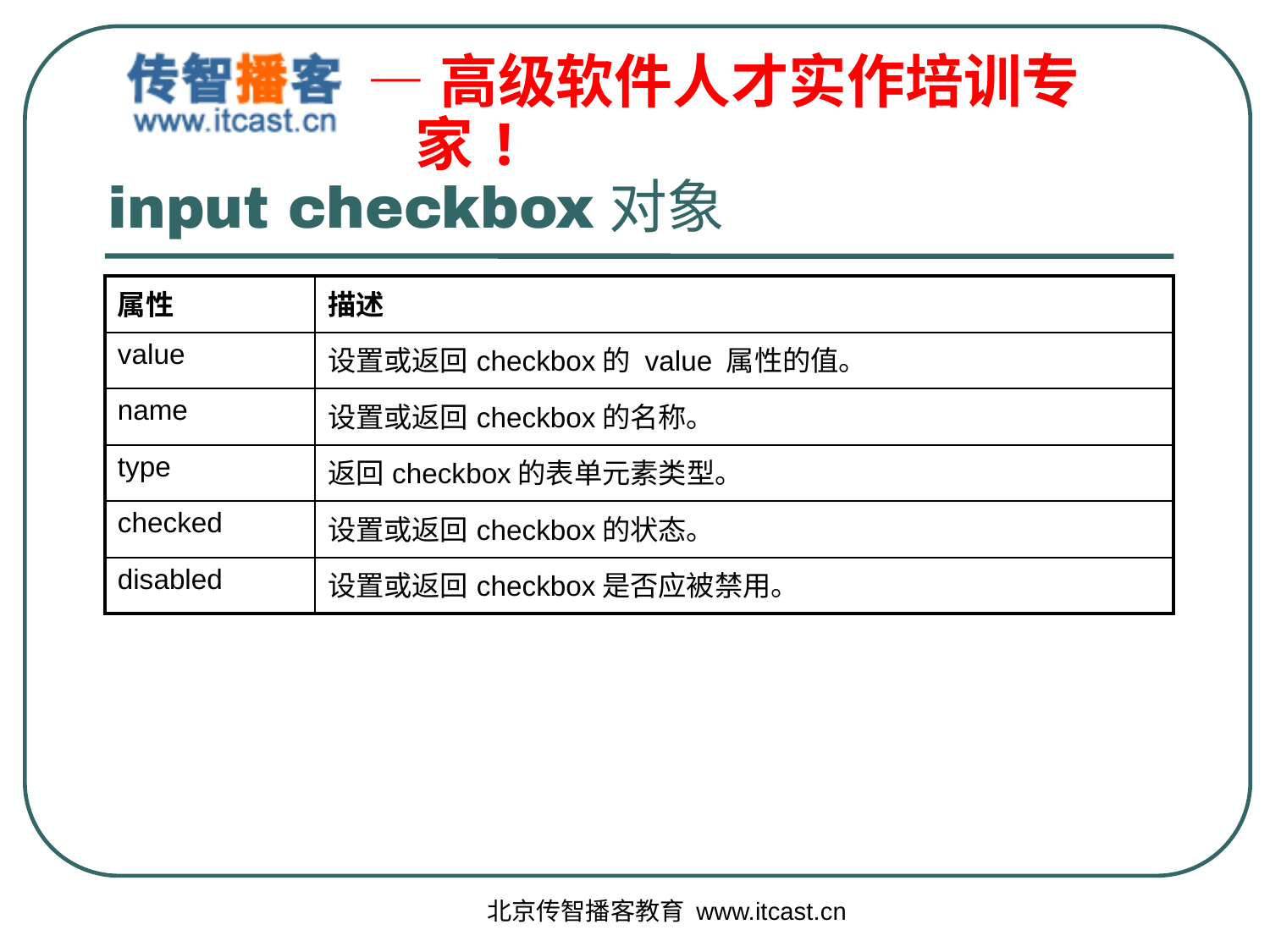

# input checkbox对象
| 属性 | 描述 |
| --- | --- |
| value | 设置或返回checkbox的 value 属性的值。 |
| name | 设置或返回checkbox的名称。 |
| type | 返回checkbox的表单元素类型。 |
| checked | 设置或返回checkbox的状态。 |
| disabled | 设置或返回checkbox是否应被禁用。 |